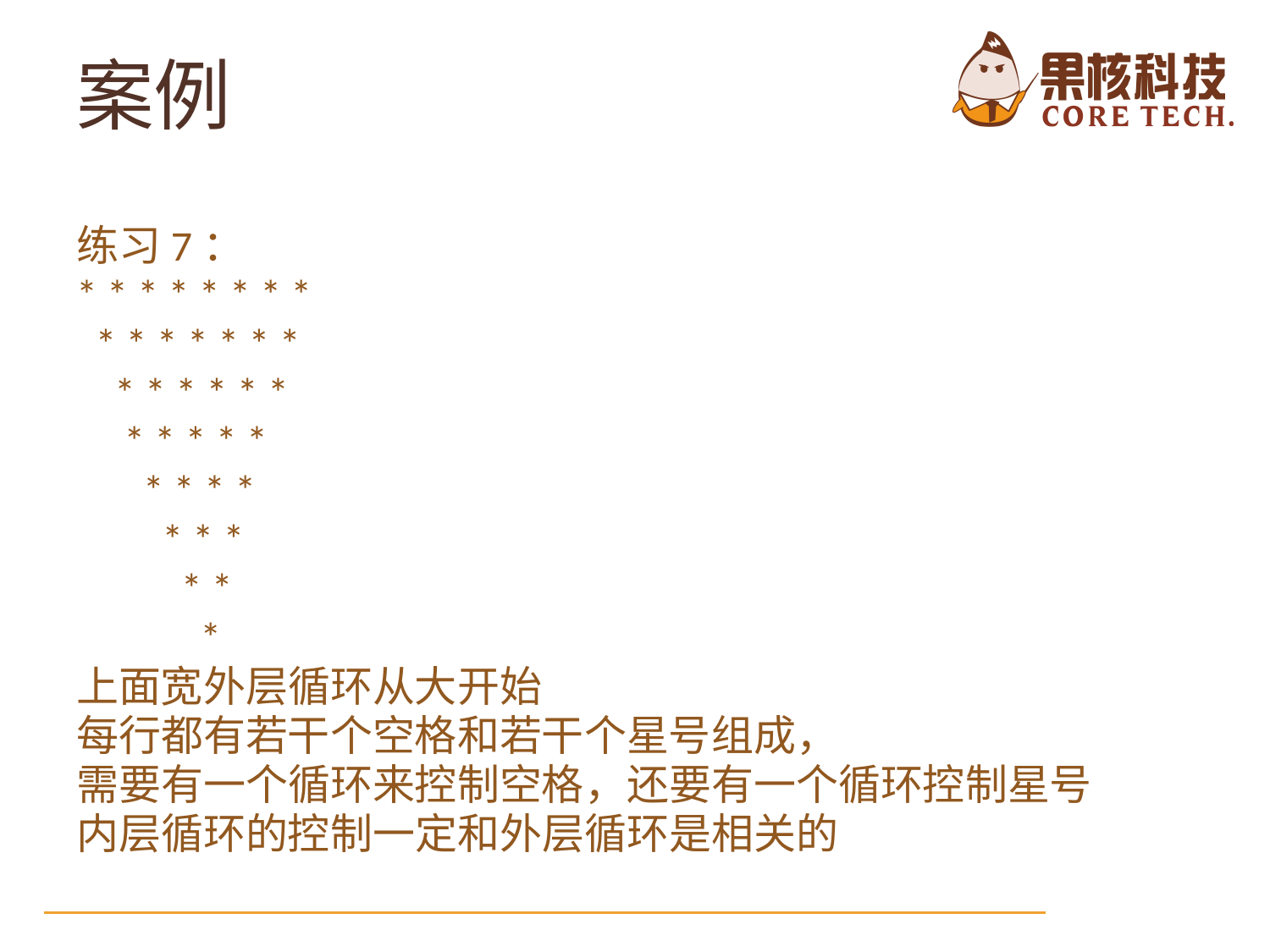

案例
练习7：
* * * * * * * *
  * * * * * * *
    * * * * * *
     * * * * *
       * * * *
         * * *
           * *
             *
上面宽外层循环从大开始
每行都有若干个空格和若干个星号组成，
需要有一个循环来控制空格，还要有一个循环控制星号
内层循环的控制一定和外层循环是相关的